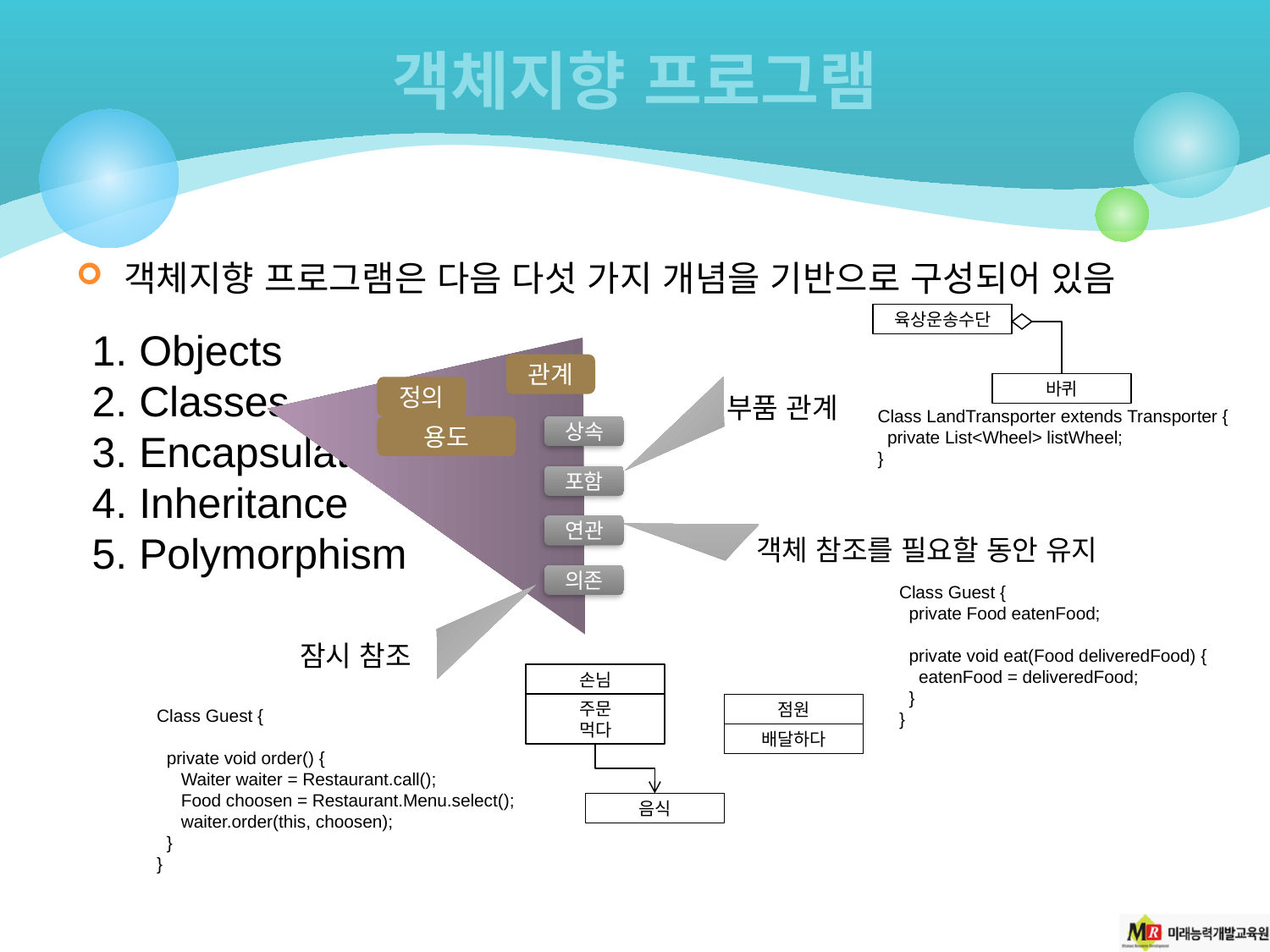

# 객체지향 프로그램
객체지향 프로그램은 다음 다섯 가지 개념을 기반으로 구성되어 있음
육상운송수단

1. Objects
2. Classes
3. Encapsulation
4. Inheritance
5. Polymorphism

관계
부품 관계
바퀴
정의

Class LandTransporter extends Transporter {
  private List<Wheel> listWheel;
}
용도
상속
포함

객체 참조를 필요할 동안 유지
연관
의존
Class Guest {
  private Food eatenFood;

  private void eat(Food deliveredFood) {
    eatenFood = deliveredFood;
  }
}

잠시 참조
손님
주문
먹다
점원
Class Guest {

  private void order() {
     Waiter waiter = Restaurant.call();
     Food choosen = Restaurant.Menu.select();
     waiter.order(this, choosen);
  }
}
배달하다
음식